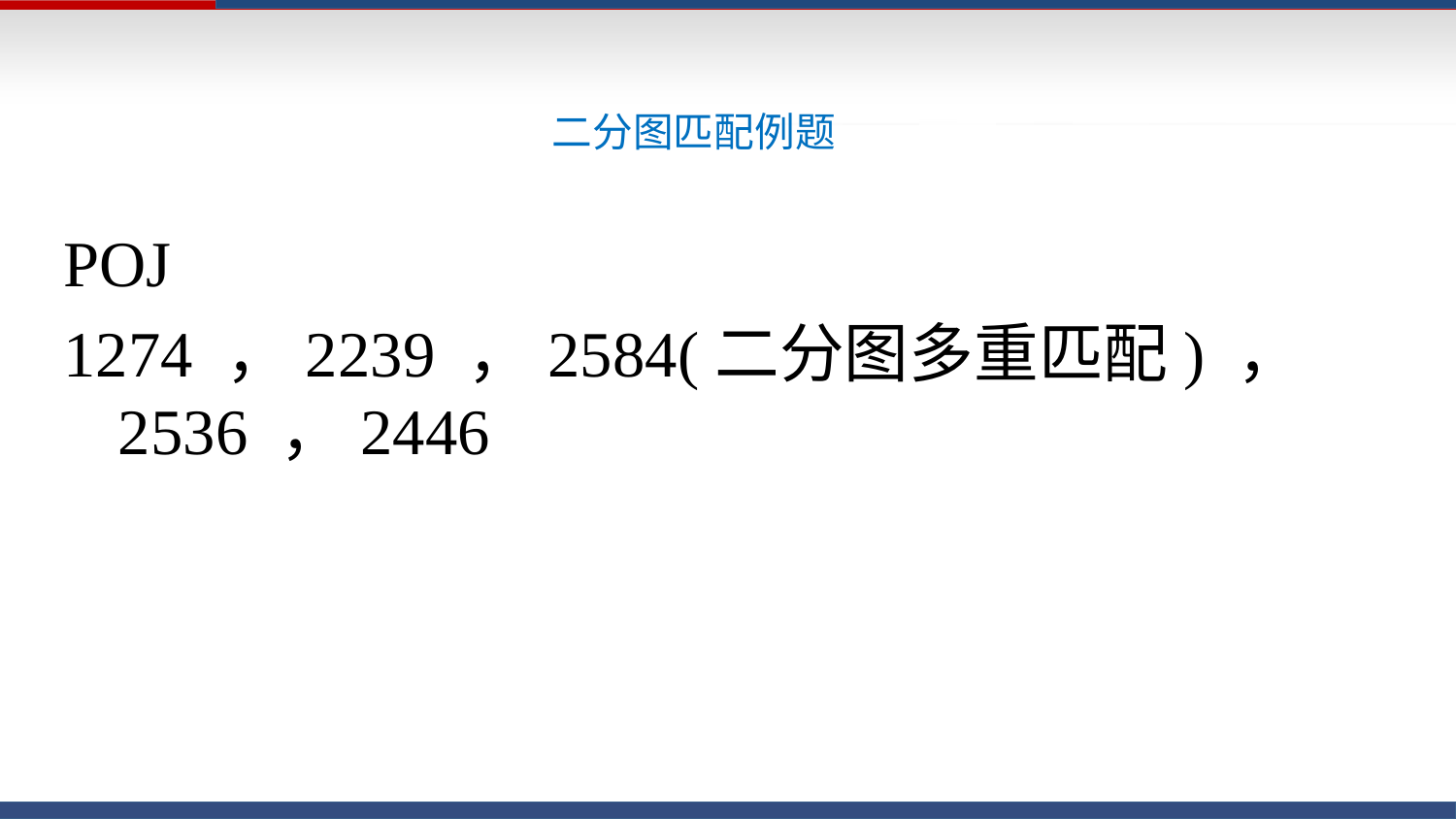

二分图匹配例题
POJ
1274 ，2239 ，2584(二分图多重匹配) ，2536 ，2446